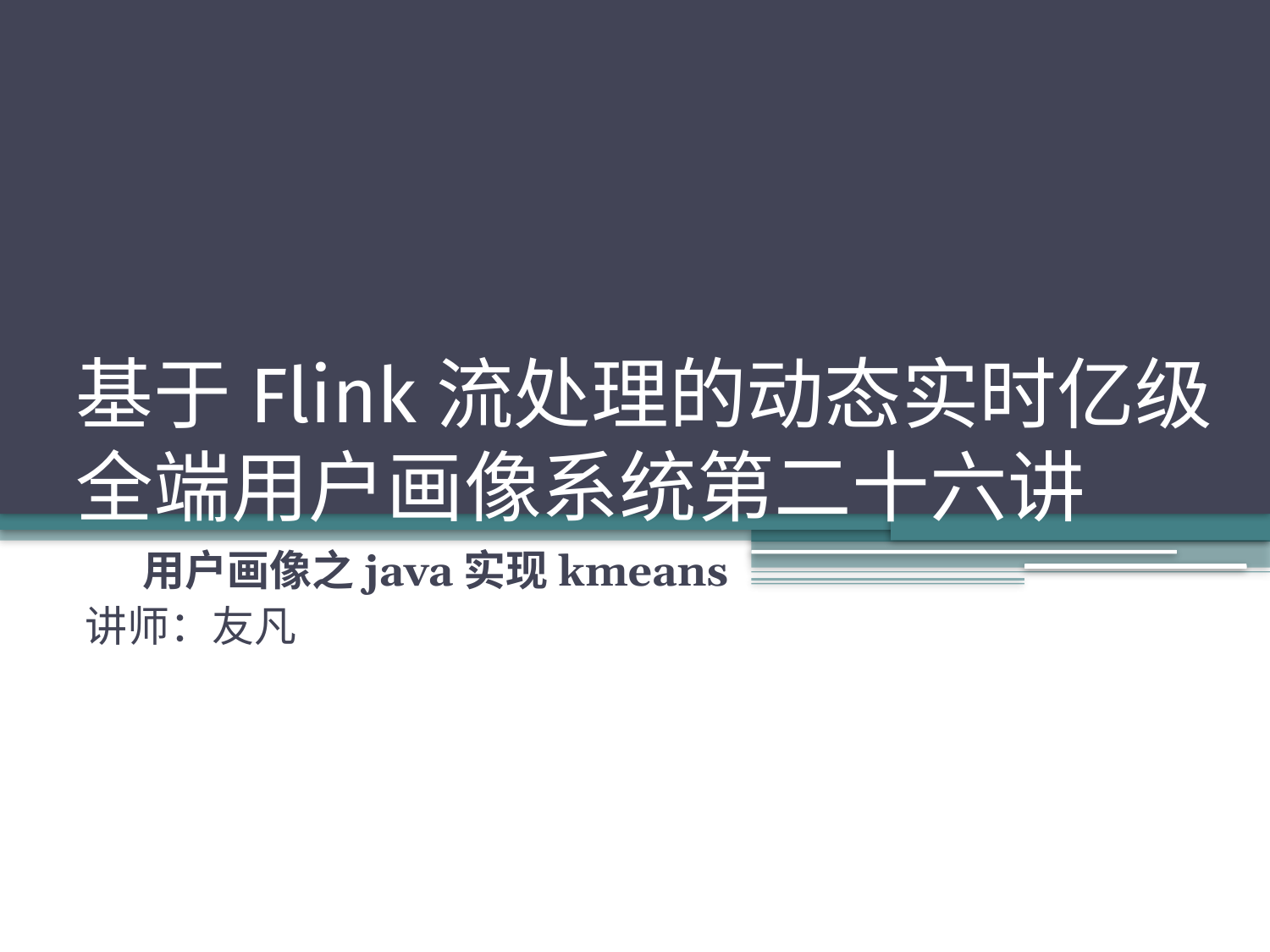

# 基于Flink流处理的动态实时亿级全端用户画像系统第二十六讲
     用户画像之java实现kmeans
讲师：友凡